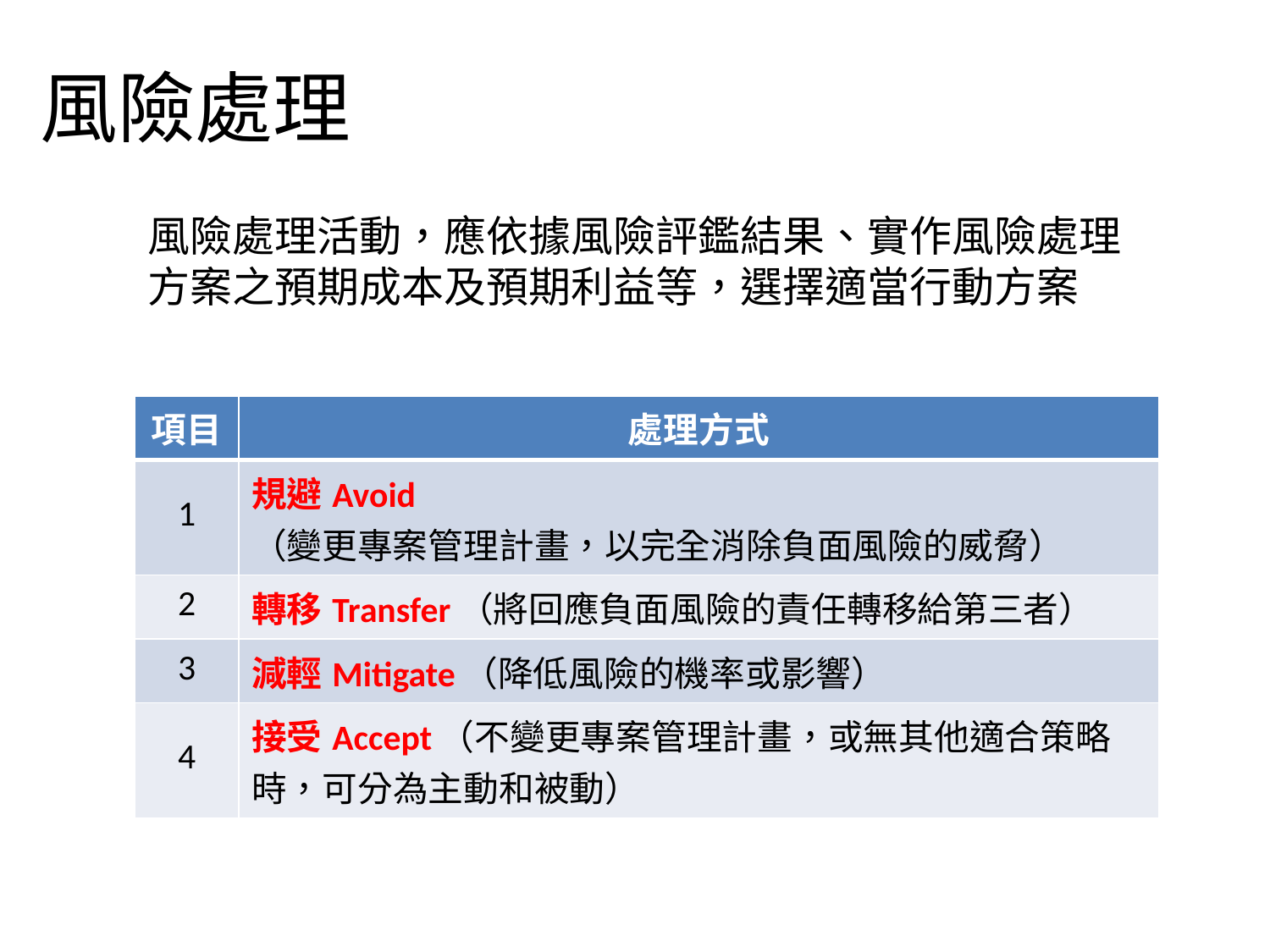

# 風險處理
風險處理活動，應依據風險評鑑結果、實作風險處理方案之預期成本及預期利益等，選擇適當行動方案
| 項目 | 處理方式 |
| --- | --- |
| 1 | 規避Avoid （變更專案管理計畫，以完全消除負面風險的威脅） |
| 2 | 轉移Transfer（將回應負面風險的責任轉移給第三者） |
| 3 | 減輕Mitigate（降低風險的機率或影響） |
| 4 | 接受Accept（不變更專案管理計畫，或無其他適合策略時，可分為主動和被動） |